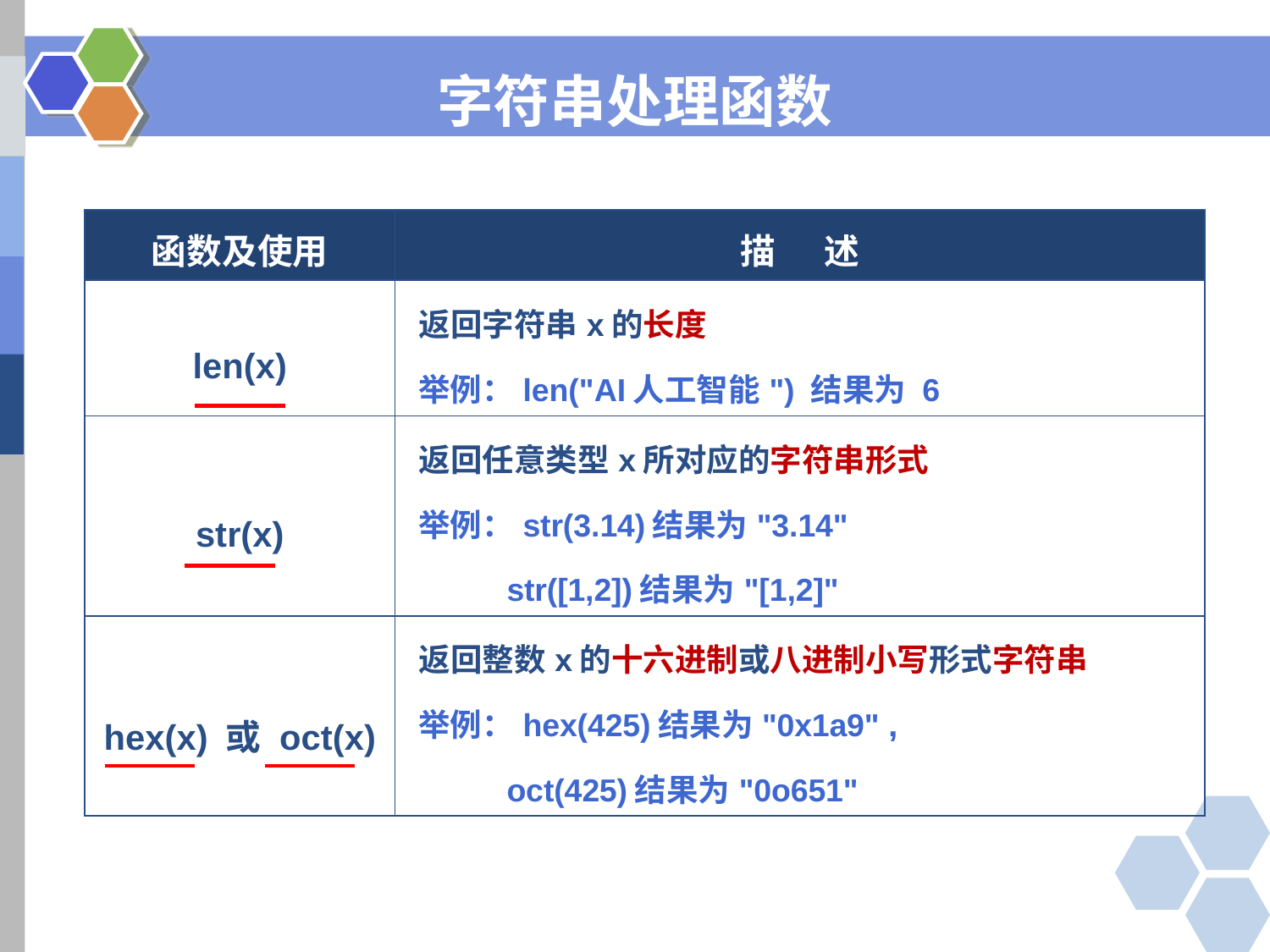

字符串处理函数
| 函数及使用 | 描 述 |
| --- | --- |
| len(x) | 返回字符串x的长度 举例：len("AI人工智能") 结果为 6 |
| str(x) | 返回任意类型x所对应的字符串形式 举例：str(3.14)结果为"3.14" str([1,2])结果为"[1,2]" |
| hex(x) 或 oct(x) | 返回整数x的十六进制或八进制小写形式字符串 举例：hex(425)结果为"0x1a9" ,, oct(425)结果为"0o651" |